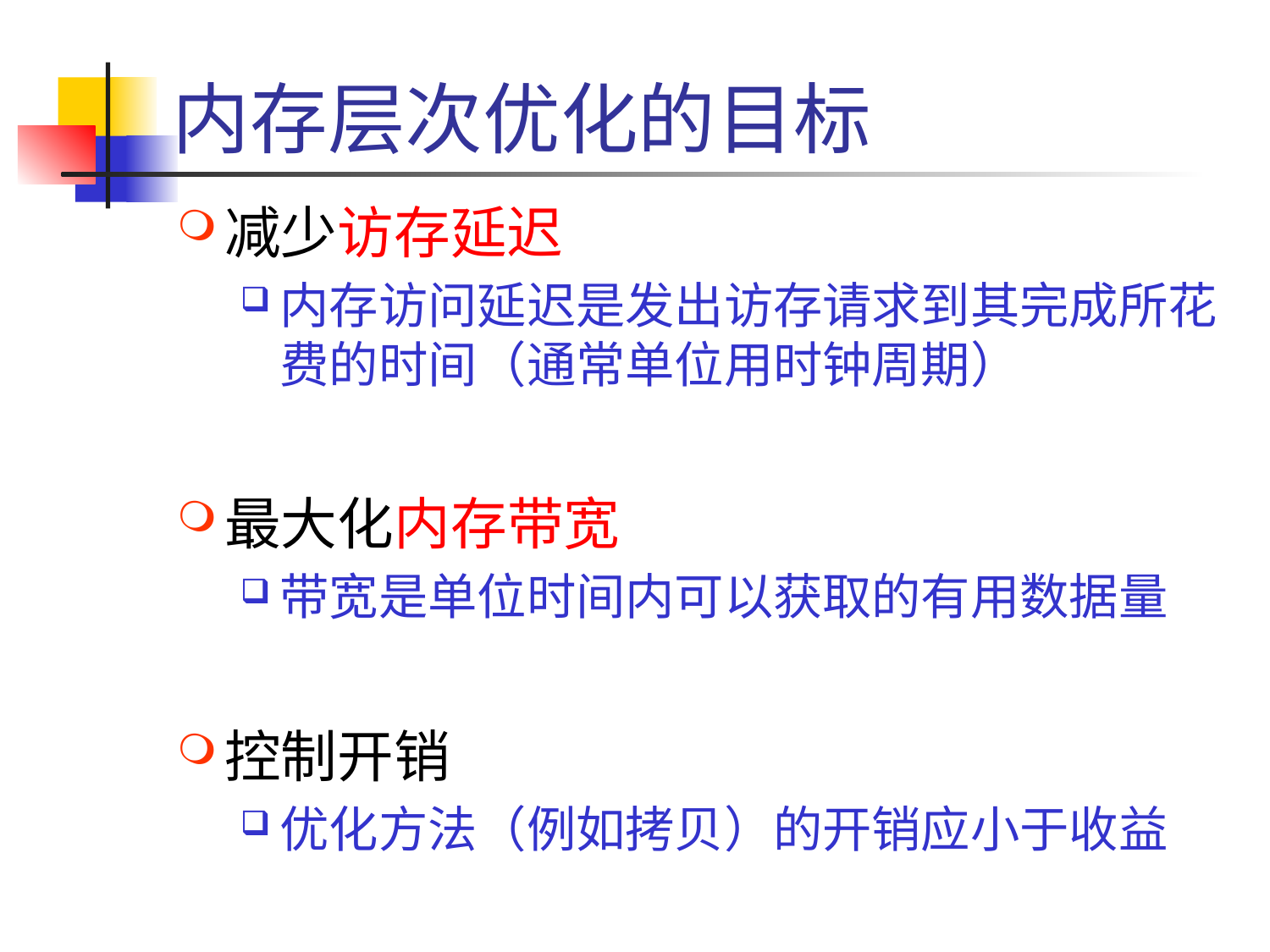

# 内存层次优化的目标
减少访存延迟
内存访问延迟是发出访存请求到其完成所花费的时间（通常单位用时钟周期）

最大化内存带宽
带宽是单位时间内可以获取的有用数据量

控制开销
优化方法（例如拷贝）的开销应小于收益